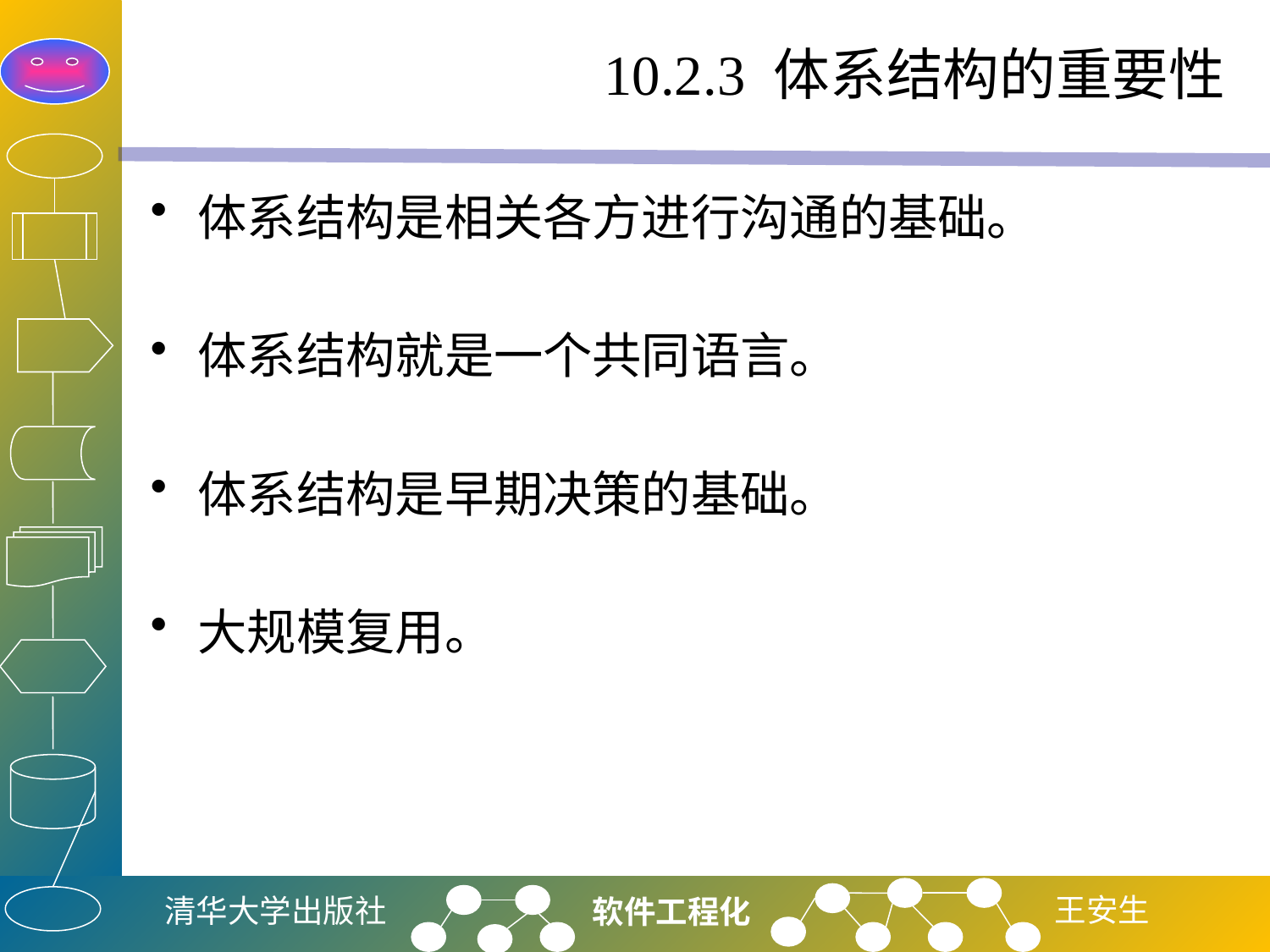

# 10.2.3 体系结构的重要性
体系结构是相关各方进行沟通的基础。

体系结构就是一个共同语言。

体系结构是早期决策的基础。

大规模复用。